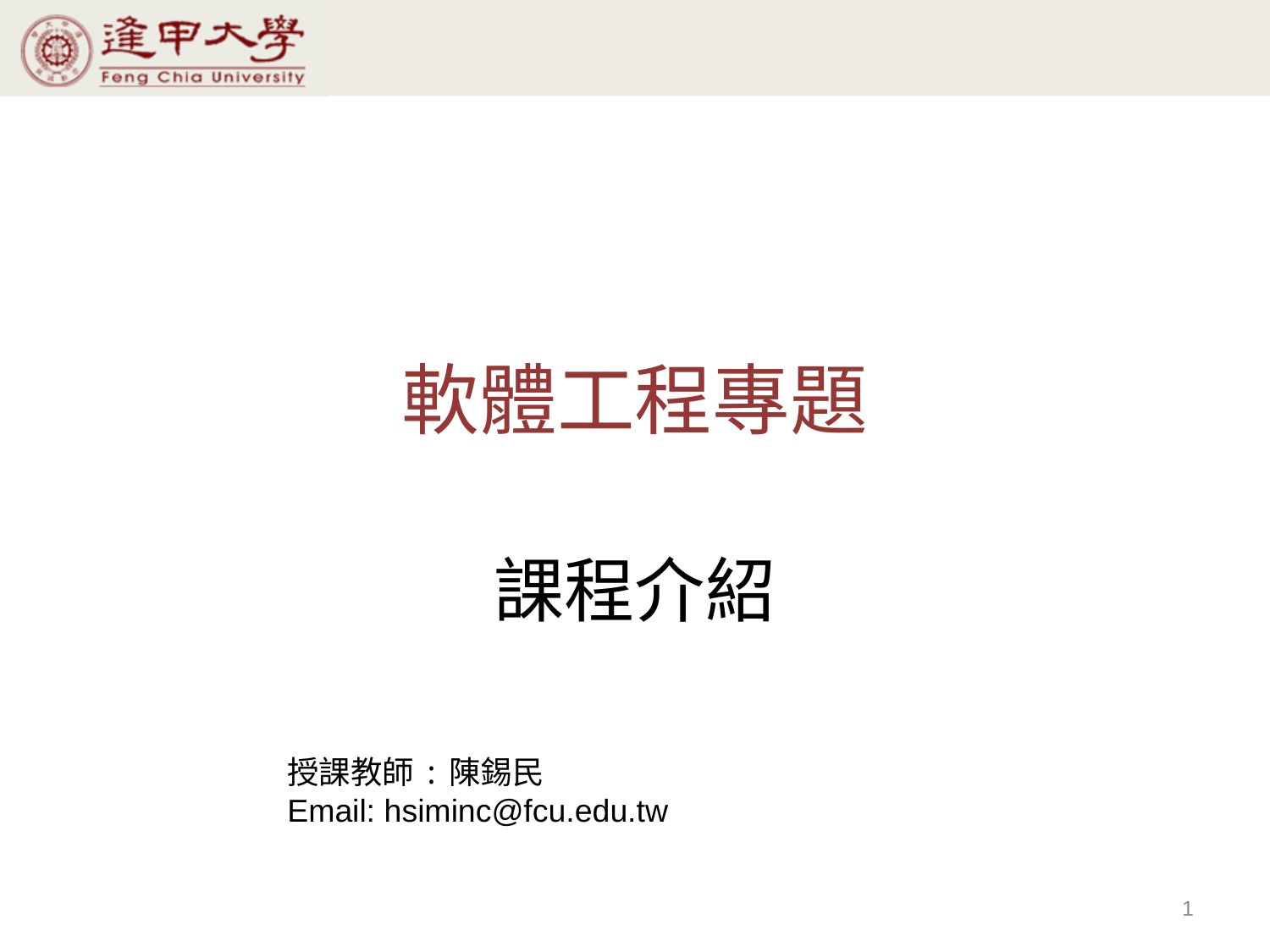

# 軟體工程專題
課程介紹
授課教師:陳錫民
Email: hsiminc@fcu.edu.tw
1